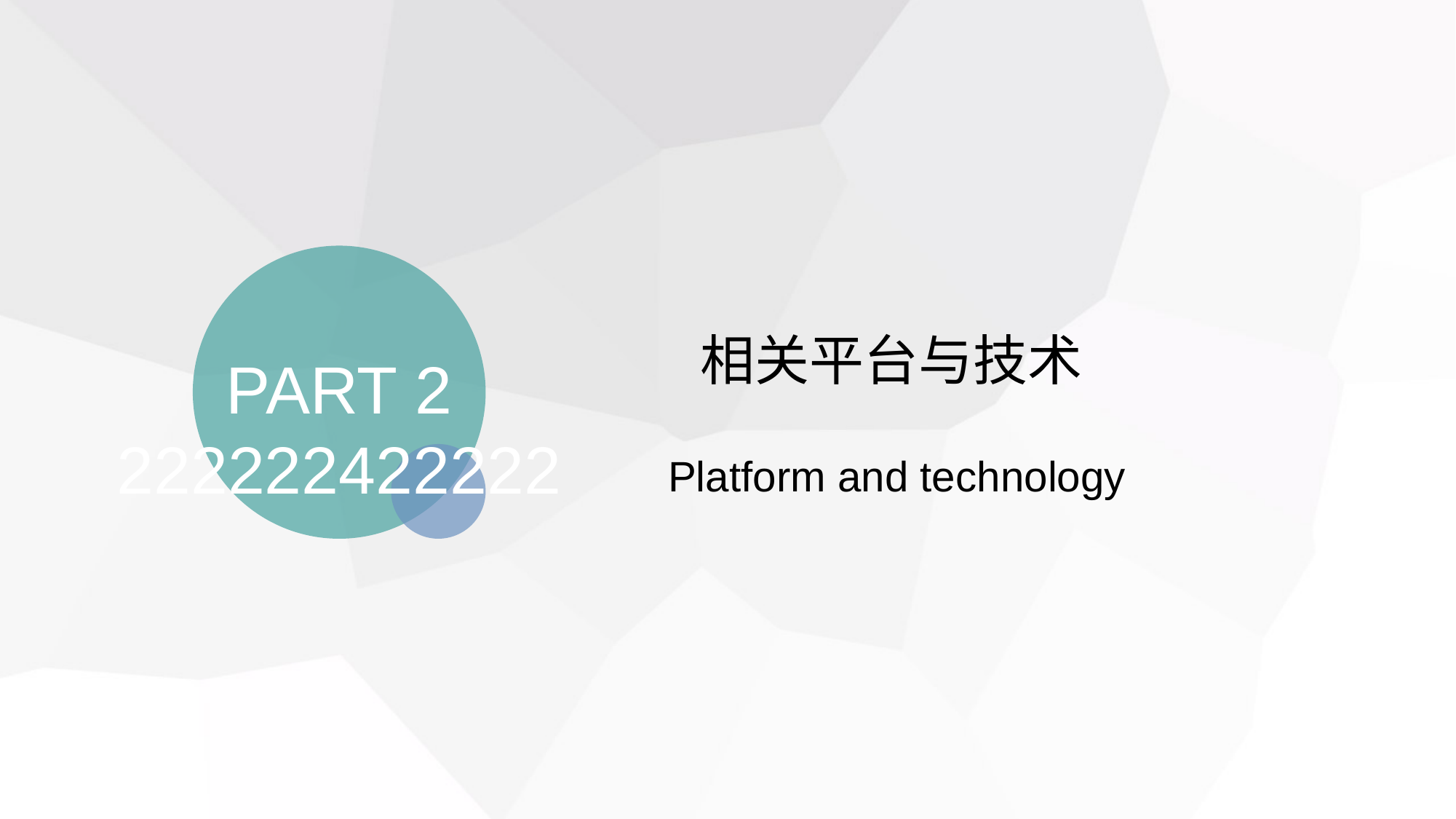

相关平台与技术
PART 2 222222422222

Platform and technology